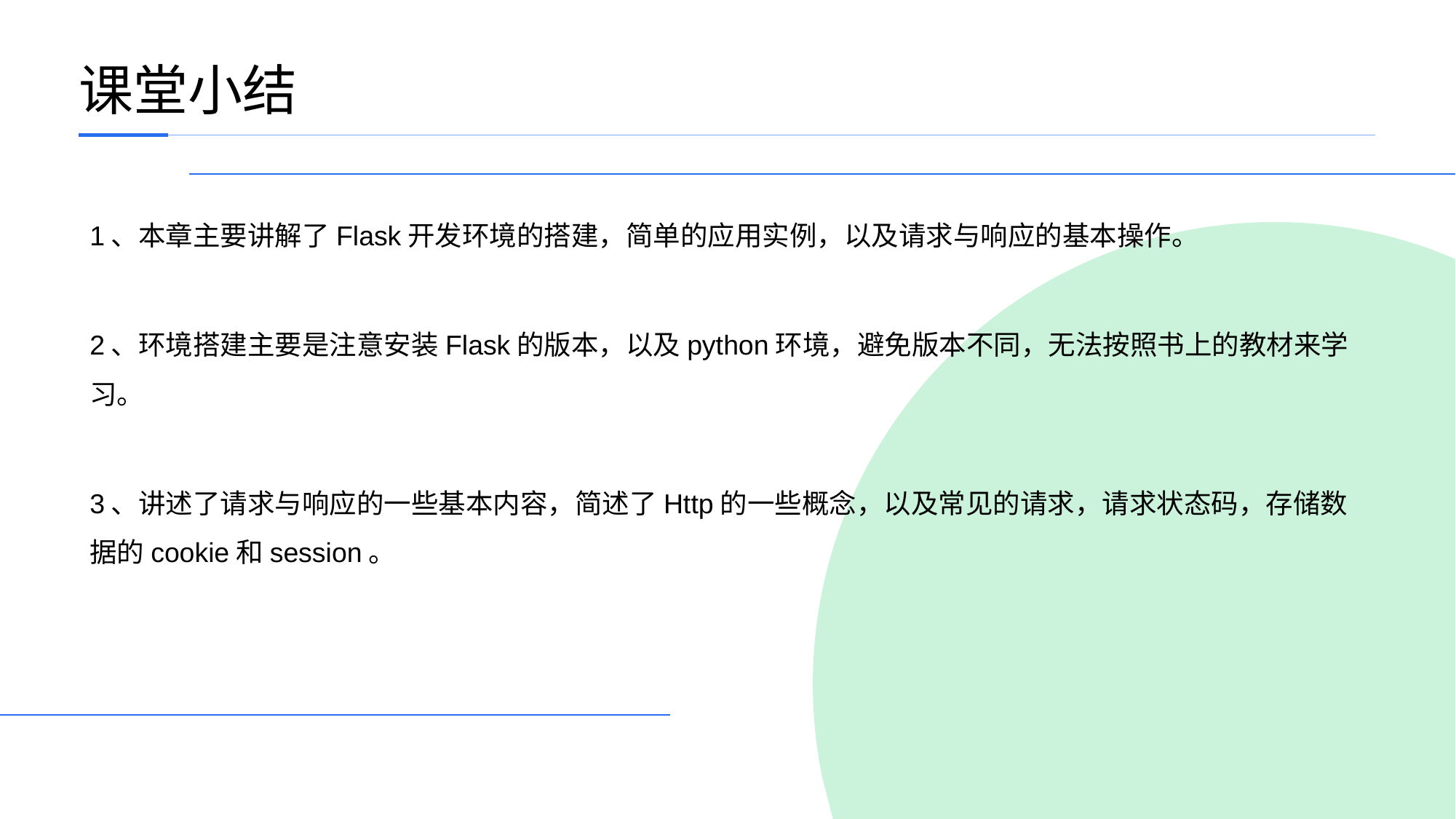

课堂小结
1、本章主要讲解了Flask开发环境的搭建，简单的应用实例，以及请求与响应的基本操作。

2、环境搭建主要是注意安装Flask的版本，以及python环境，避免版本不同，无法按照书上的教材来学习。

3、讲述了请求与响应的一些基本内容，简述了Http的一些概念，以及常见的请求，请求状态码，存储数据的cookie和session。